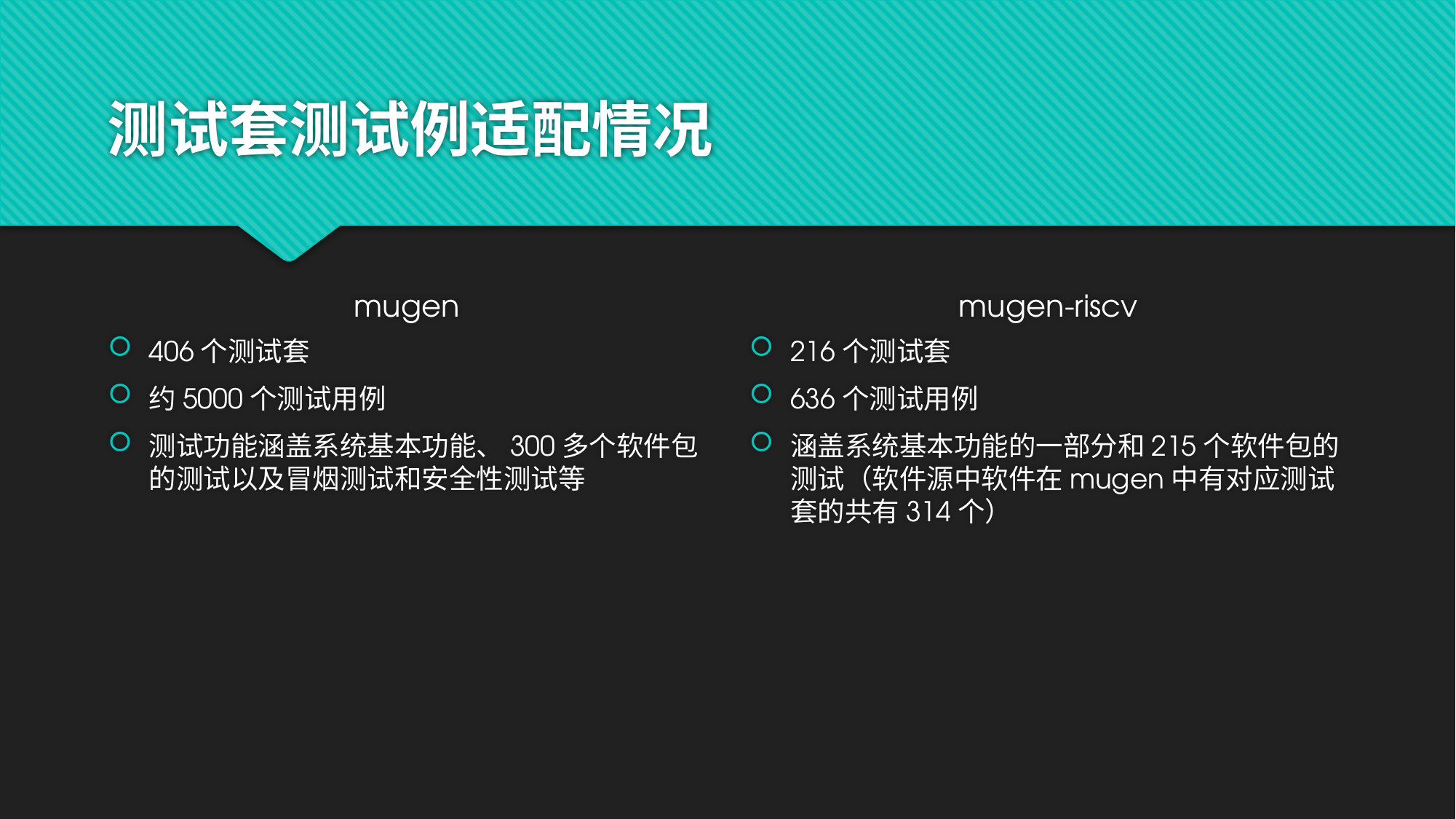

# 测试套测试例适配情况
mugen
mugen-riscv
406个测试套
约5000个测试用例
测试功能涵盖系统基本功能、300多个软件包的测试以及冒烟测试和安全性测试等
216个测试套
636个测试用例
涵盖系统基本功能的一部分和215个软件包的测试（软件源中软件在mugen中有对应测试套的共有314个）